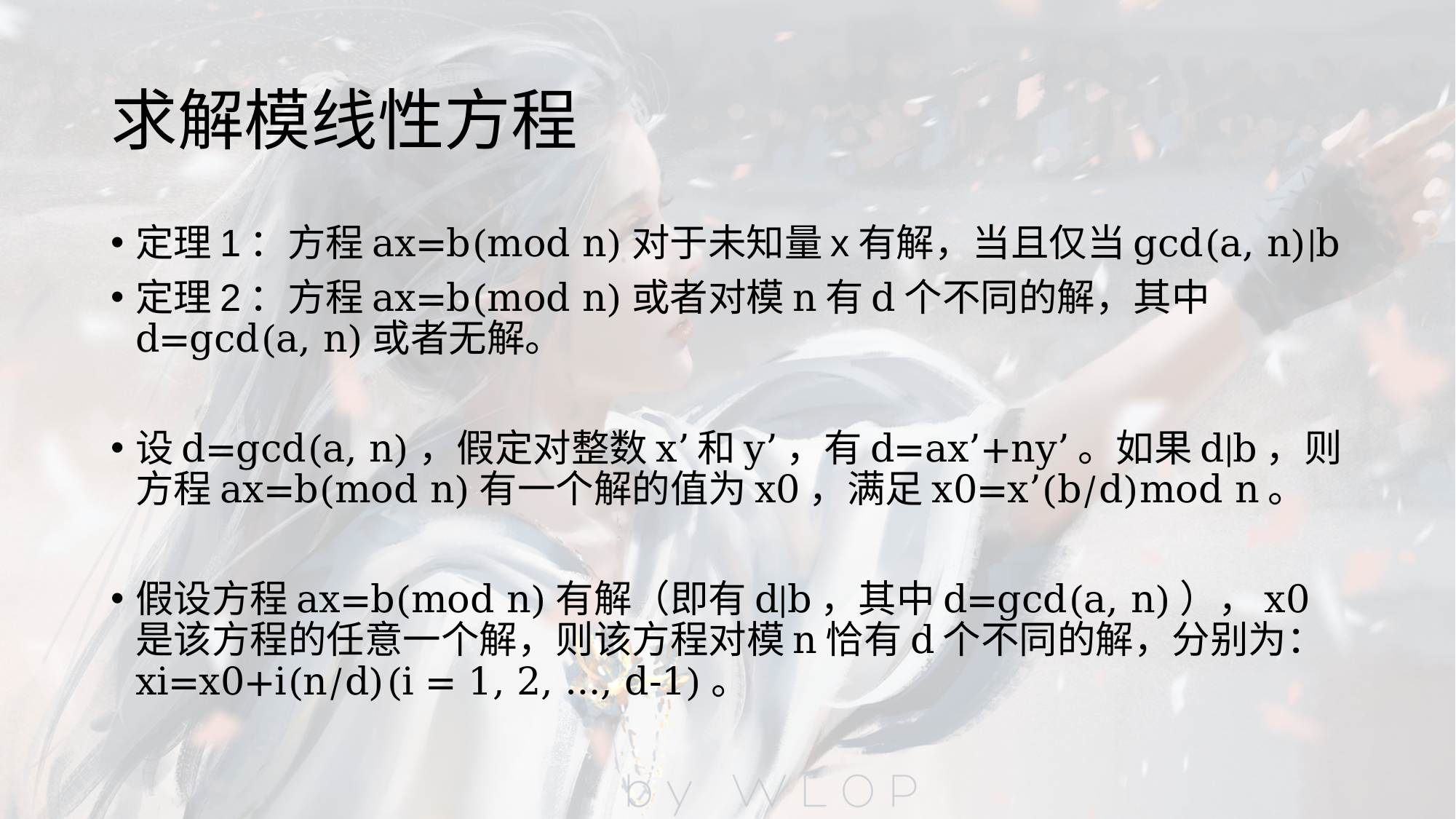

# 求解模线性方程
定理1：方程ax=b(mod n)对于未知量x有解，当且仅当gcd(a, n)|b
定理2：方程ax=b(mod n)或者对模n有d个不同的解，其中d=gcd(a, n)或者无解。

设d=gcd(a, n)，假定对整数x’和y’，有d=ax’+ny’。如果d|b，则方程ax=b(mod n)有一个解的值为x0，满足x0=x’(b/d)mod n。

假设方程ax=b(mod n)有解（即有d|b，其中d=gcd(a, n)），x0是该方程的任意一个解，则该方程对模n恰有d个不同的解，分别为：xi=x0+i(n/d)(i = 1, 2, …, d-1)。